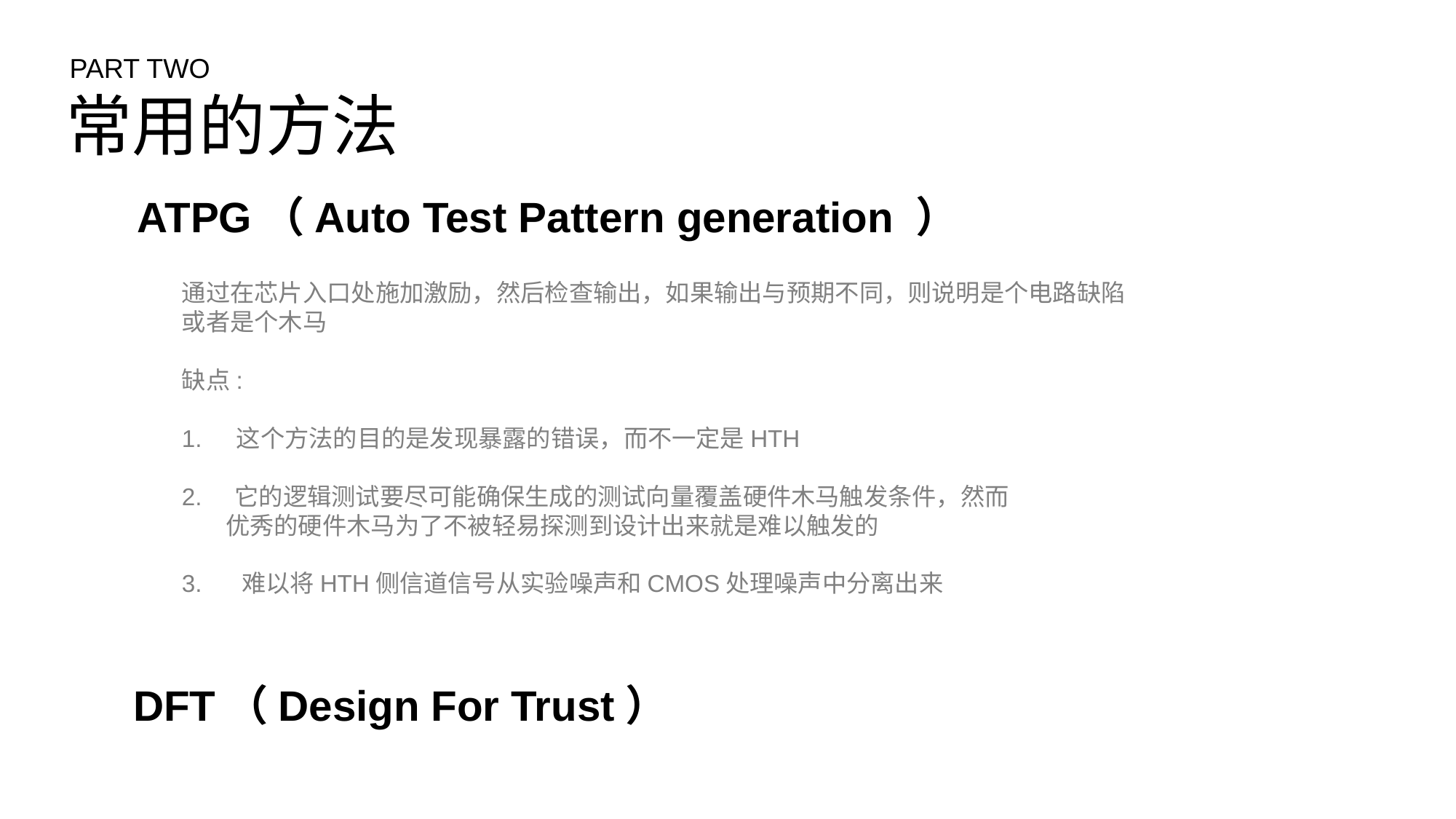

PART TWO
  常用的方法
ATPG（Auto Test Pattern generation ）
通过在芯片入口处施加激励，然后检查输出，如果输出与预期不同，则说明是个电路缺陷或者是个木马

缺点:

这个方法的目的是发现暴露的错误，而不一定是HTH

2.    它的逻辑测试要尽可能确保生成的测试向量覆盖硬件木马触发条件，然而
       优秀的硬件木马为了不被轻易探测到设计出来就是难以触发的

3.     难以将HTH侧信道信号从实验噪声和CMOS处理噪声中分离出来

DFT（Design For Trust）